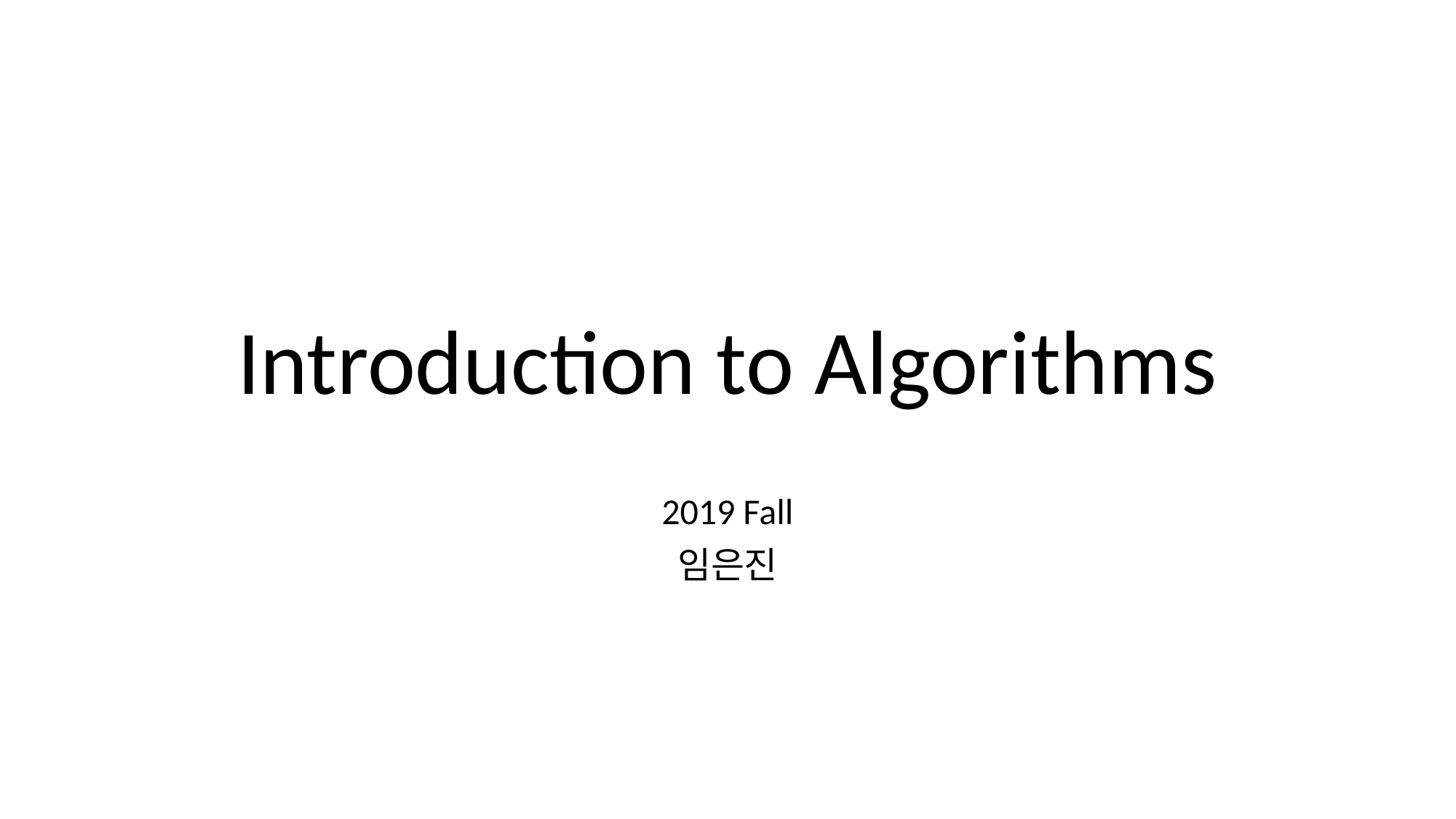

# Introduction to Algorithms
2019 Fall
임은진